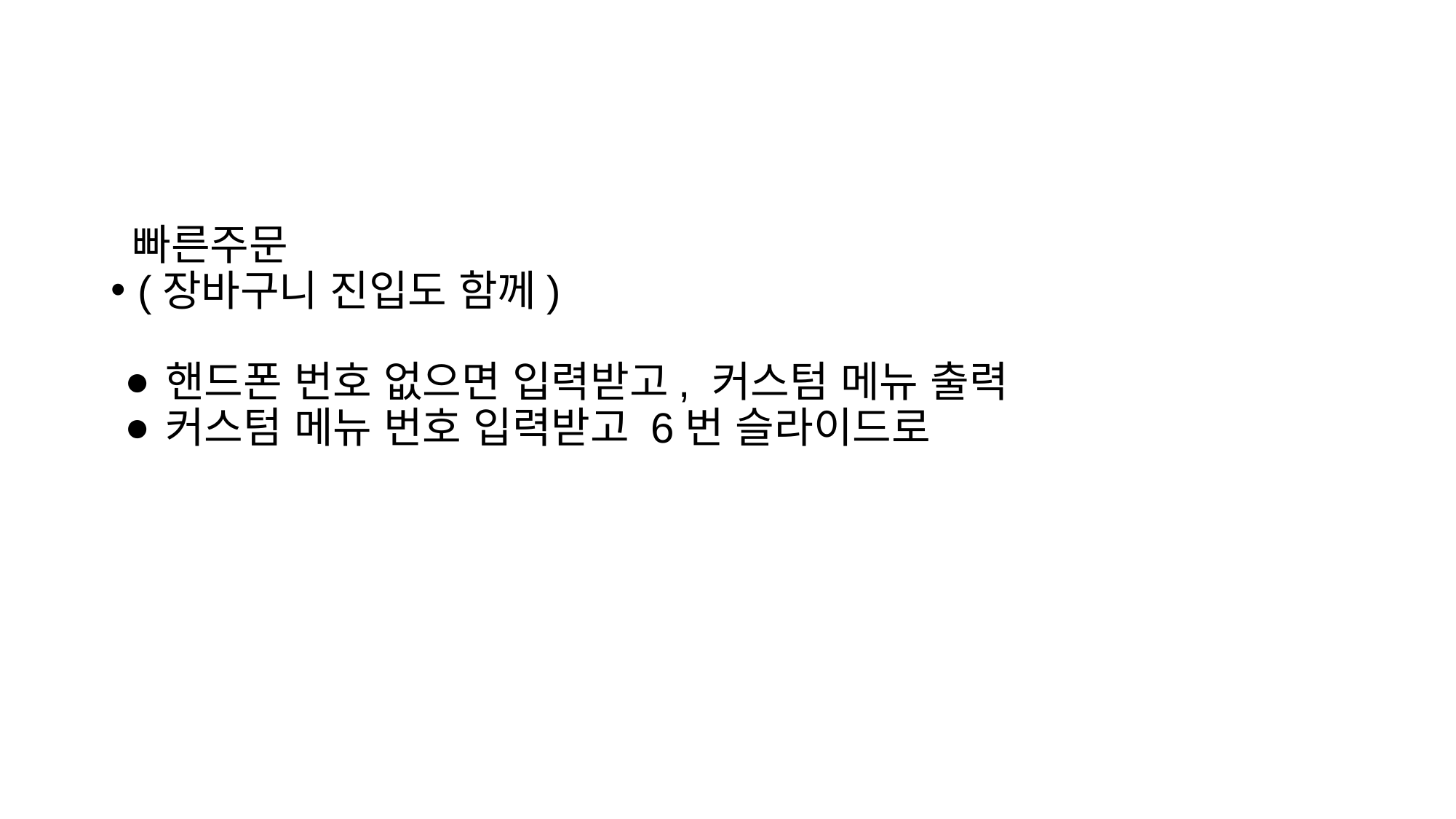

#
빠른주문
(장바구니 진입도 함께)

핸드폰 번호 없으면 입력받고, 커스텀 메뉴 출력
커스텀 메뉴 번호 입력받고 6번 슬라이드로